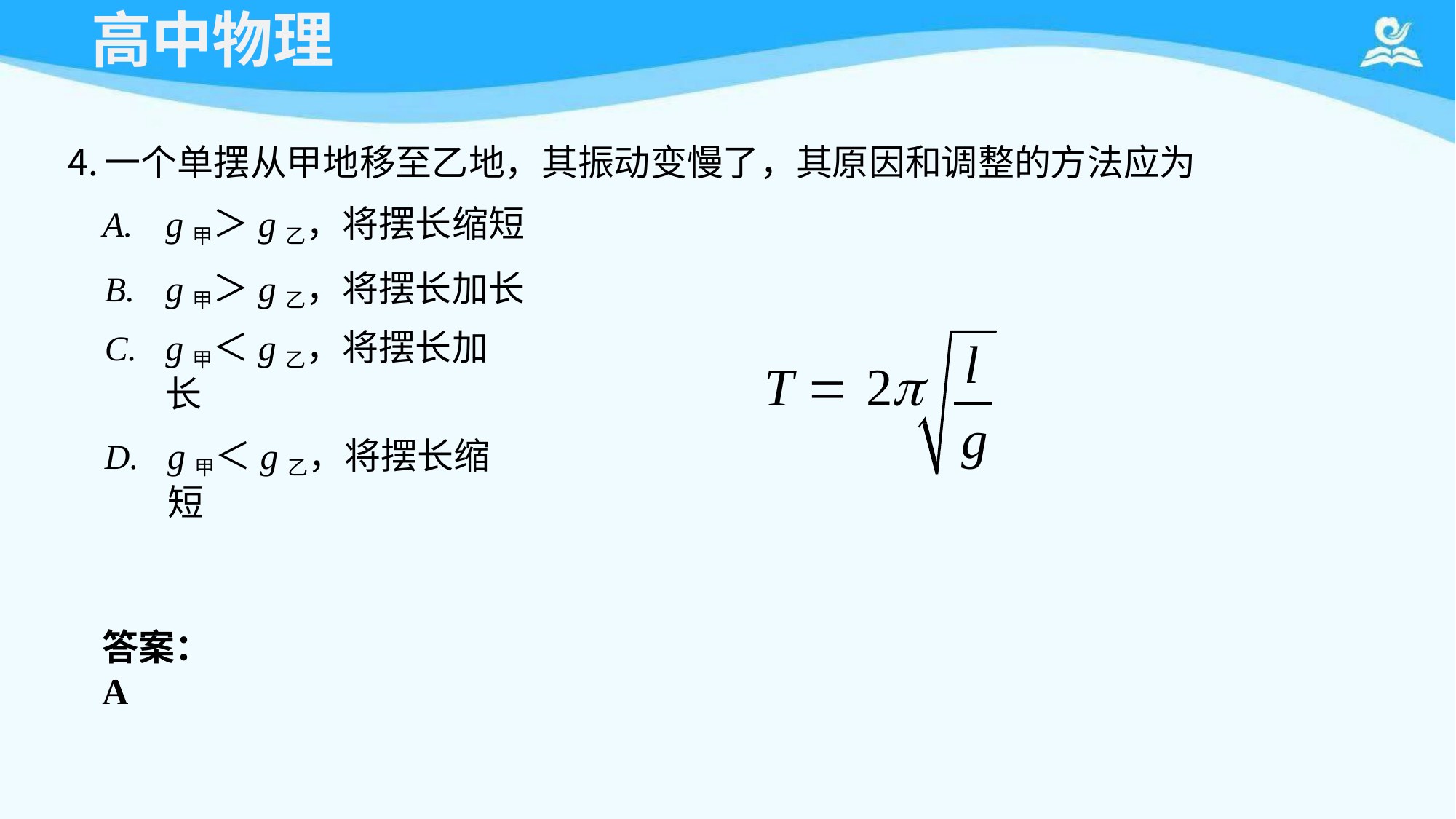

# 高中物理
一个单摆从甲地移至乙地，其振动变慢了，其原因和调整的方法应为
g甲＞g乙，将摆长缩短
g甲＞g乙，将摆长加长
g甲＜g乙，将摆长加长
g甲＜g乙，将摆长缩短
l

T = 2π
g

答案：A